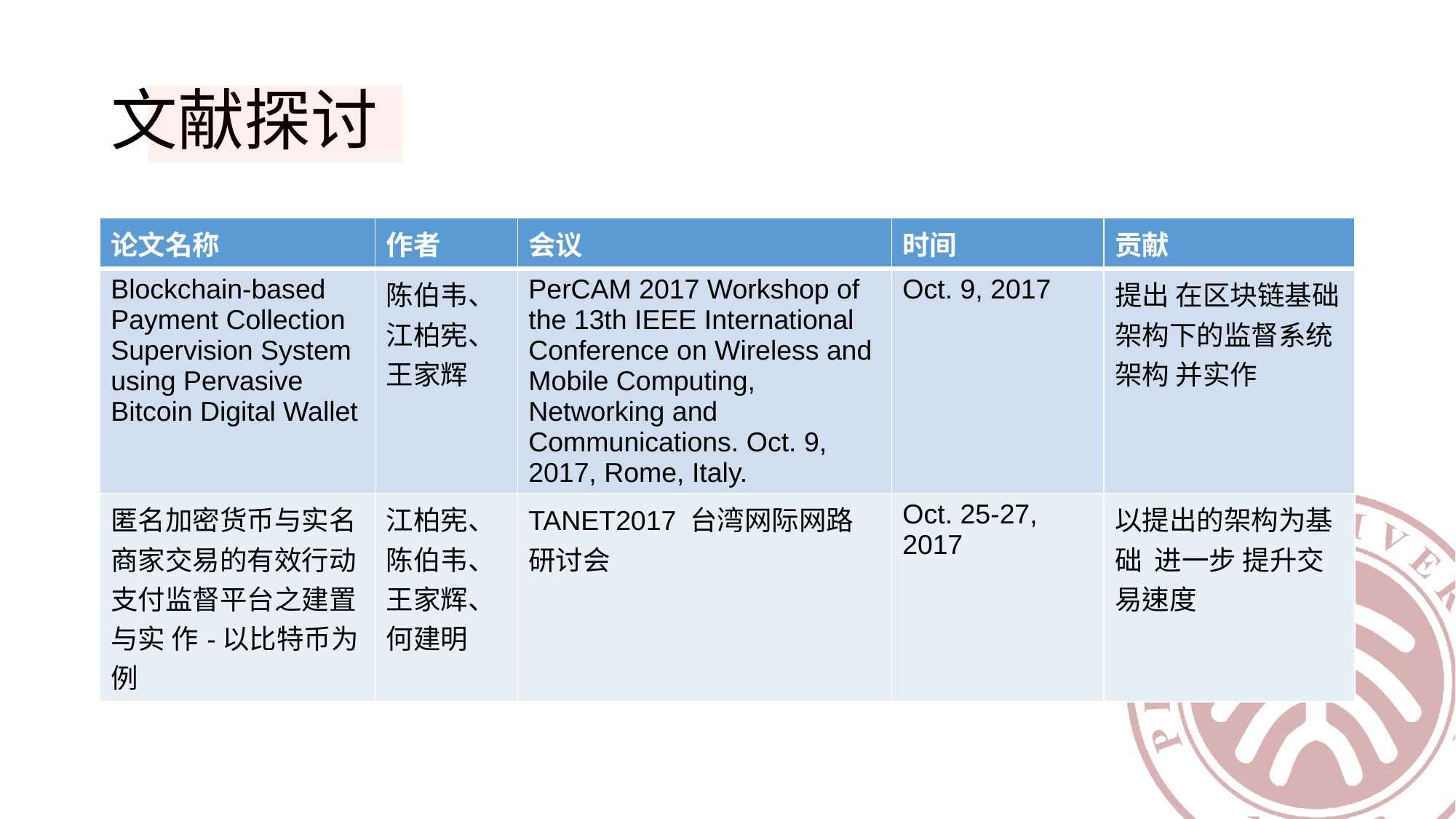

# 文献探讨

| 论文名称 | 作者 | 会议 | 时间 | 贡献 |
| --- | --- | --- | --- | --- |
| Blockchain-based Payment Collection Supervision System using Pervasive Bitcoin Digital Wallet | 陈伯韦、江柏宪、王家辉 | PerCAM 2017 Workshop of the 13th IEEE International Conference on Wireless and Mobile Computing, Networking and Communications. Oct. 9, 2017, Rome, Italy. | Oct. 9, 2017 | 提出 在区块链基础架构下的监督系统架构 并实作 |
| 匿名加密货币与实名商家交易的有效行动支付监督平台之建置与实 作-以比特币为例 | 江柏宪、陈伯韦、王家辉、何建明 | TANET2017 台湾网际网路研讨会 | Oct. 25-27, 2017 | 以提出的架构为基础 进一步 提升交易速度 |